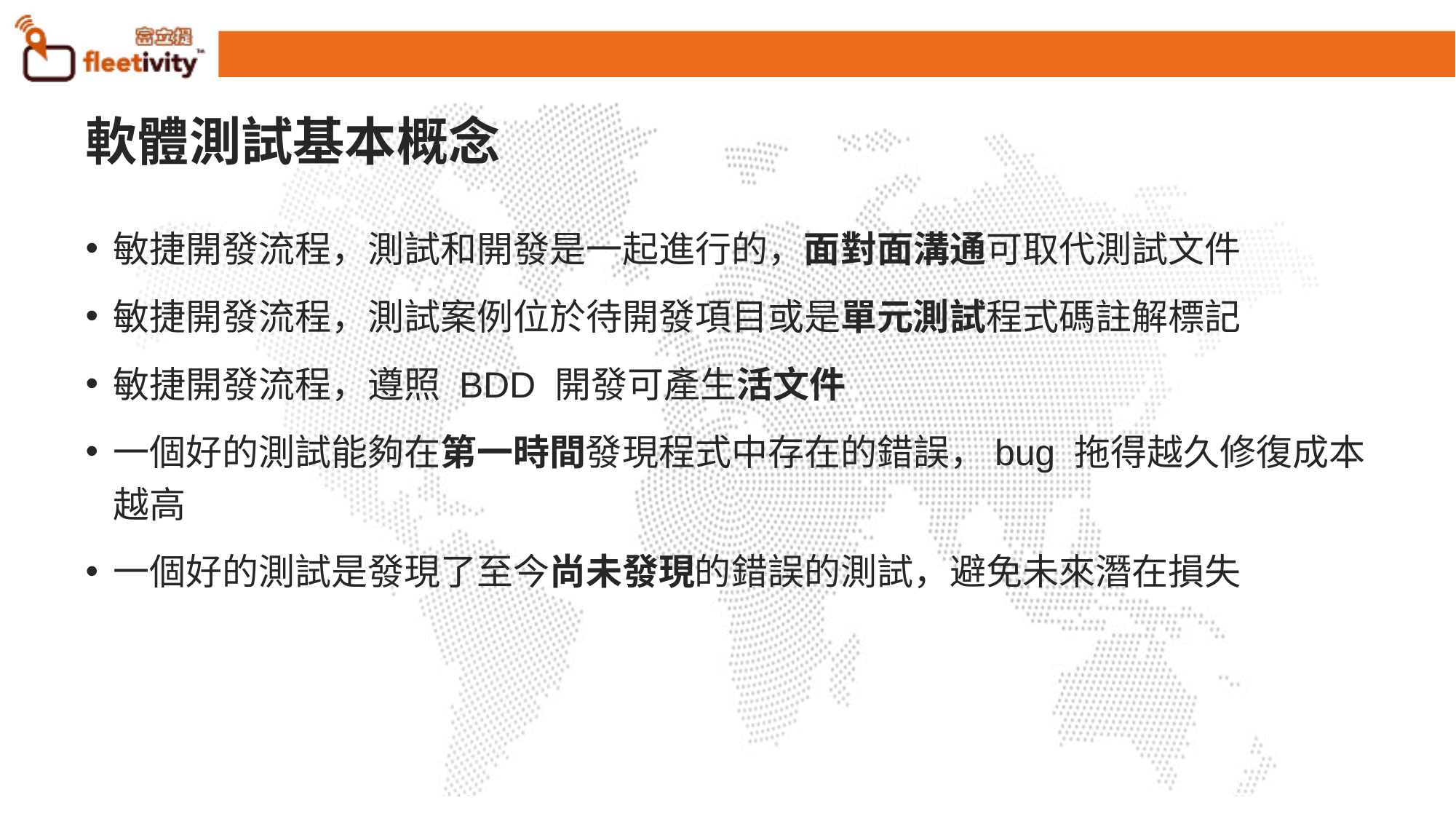

# 軟體測試基本概念
敏捷開發流程，測試和開發是一起進行的，面對面溝通可取代測試文件
敏捷開發流程，測試案例位於待開發項目或是單元測試程式碼註解標記
敏捷開發流程，遵照 BDD 開發可產生活文件
一個好的測試能夠在第一時間發現程式中存在的錯誤，bug 拖得越久修復成本越高
一個好的測試是發現了至今尚未發現的錯誤的測試，避免未來潛在損失